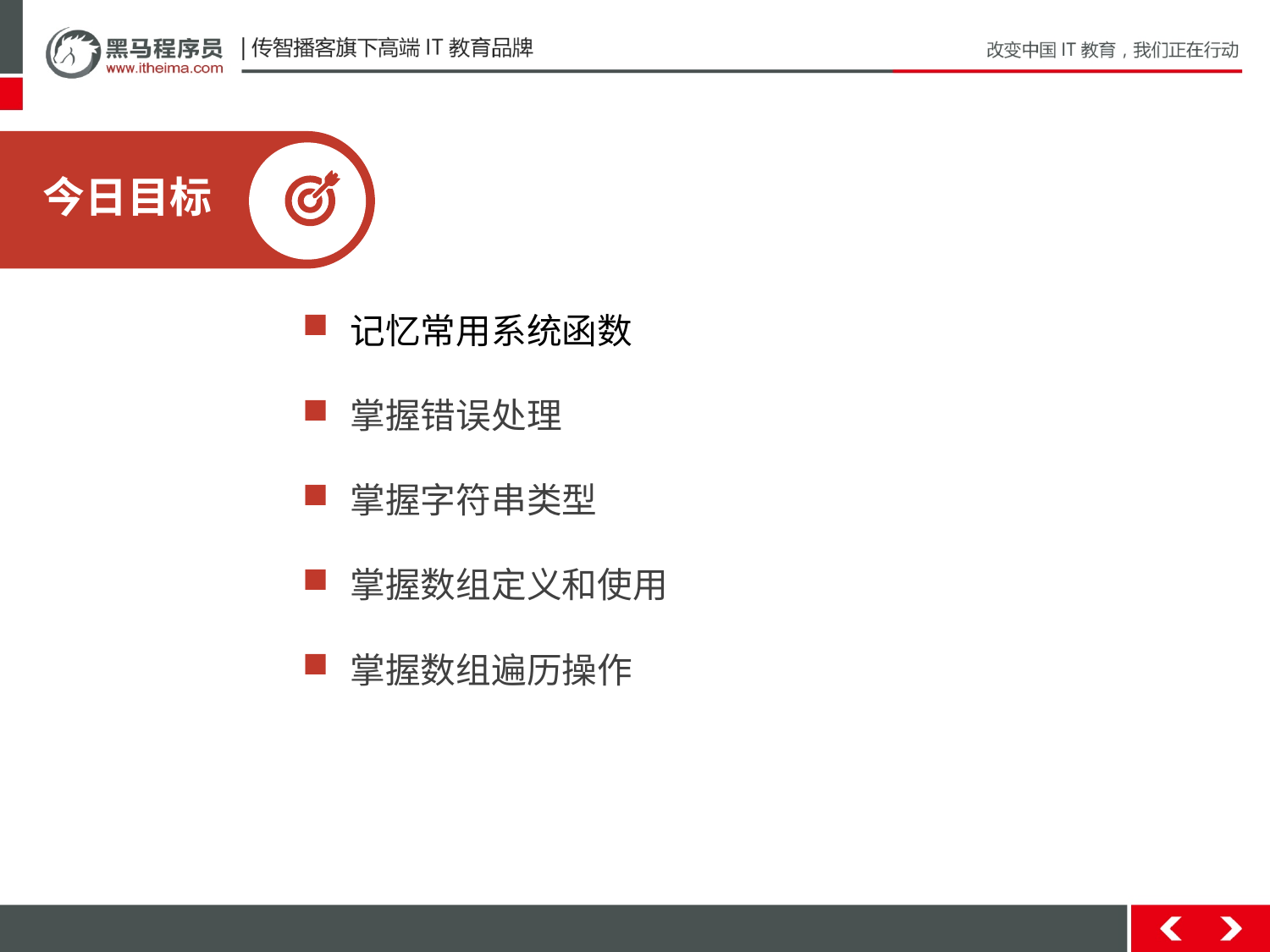

今日目标

记忆常用系统函数

掌握错误处理

掌握字符串类型

掌握数组定义和使用

掌握数组遍历操作